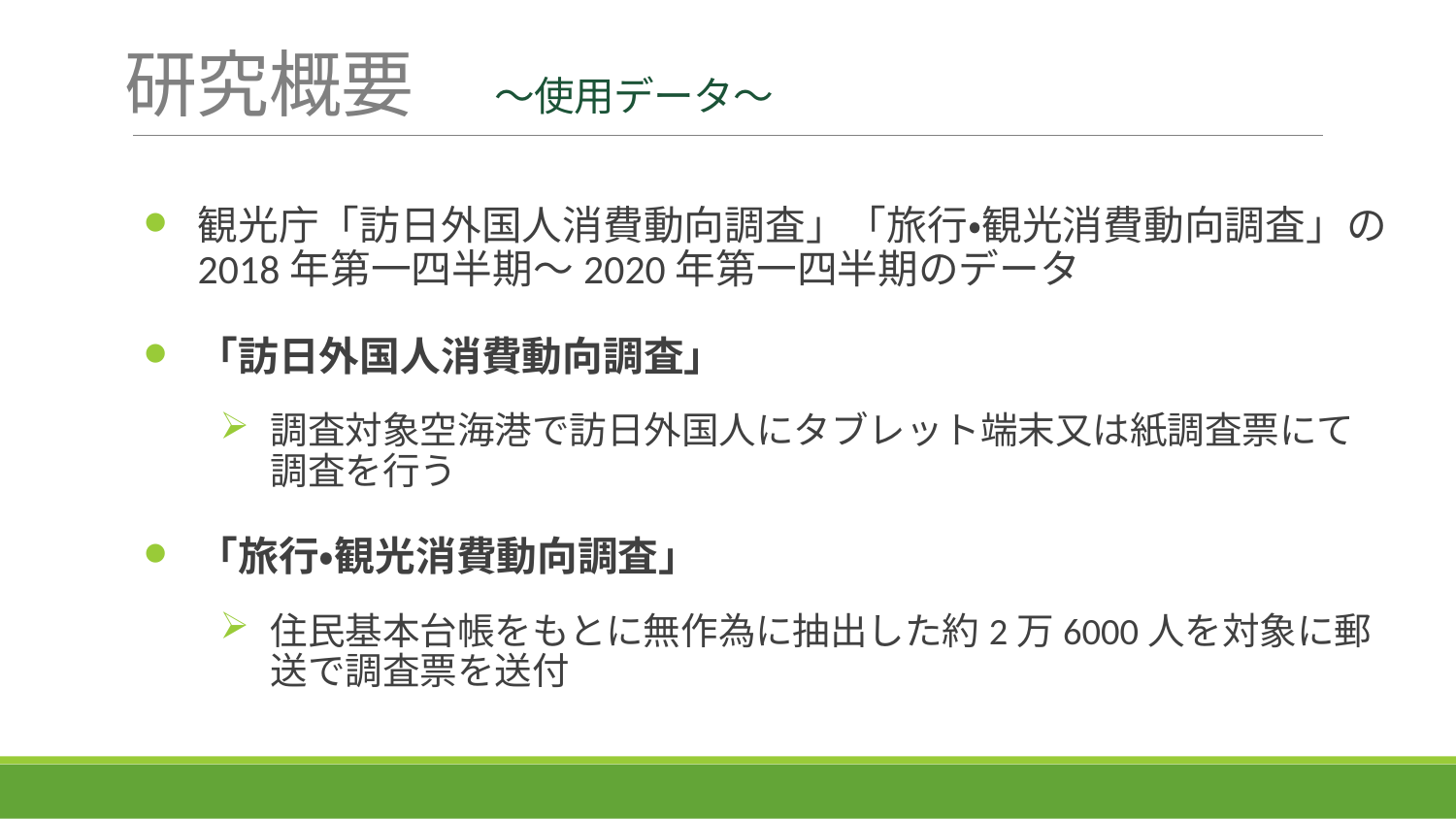

研究概要　 〜使用データ〜
観光庁「訪日外国人消費動向調査」「旅行・観光消費動向調査」の2018年第一四半期〜2020年第一四半期のデータ

「訪日外国人消費動向調査」
調査対象空海港で訪日外国人にタブレット端末又は紙調査票にて調査を行う

「旅行・観光消費動向調査」
住民基本台帳をもとに無作為に抽出した約2万6000人を対象に郵送で調査票を送付